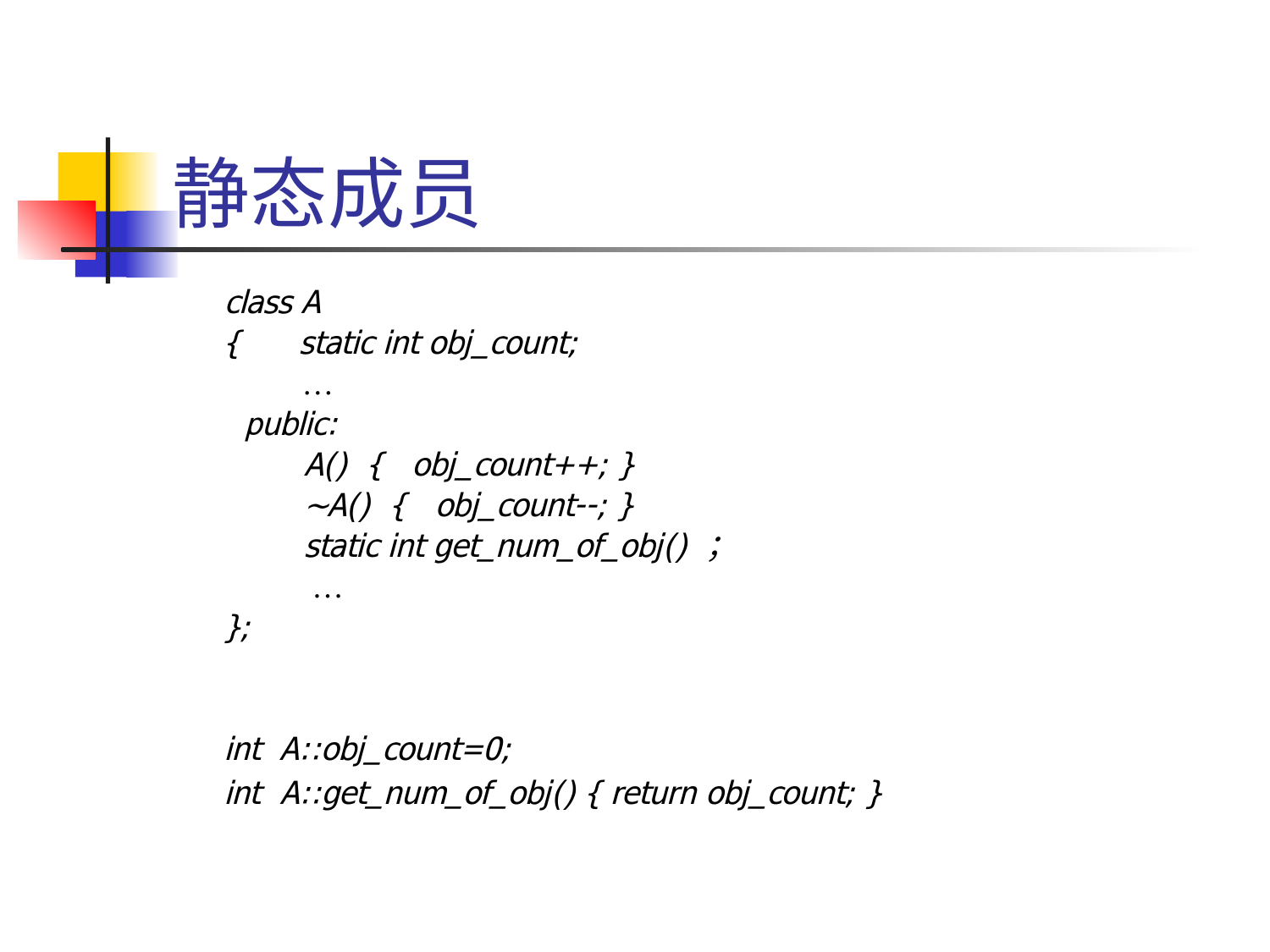

# 静态成员
	class A
	{      static int obj_count;
	        …
	  public:
	        A()  {   obj_count++; }
	        ~A()  {   obj_count--; }
	        static int get_num_of_obj() ；
	         …
	};

	int  A::obj_count=0;
	int  A::get_num_of_obj() { return obj_count; }